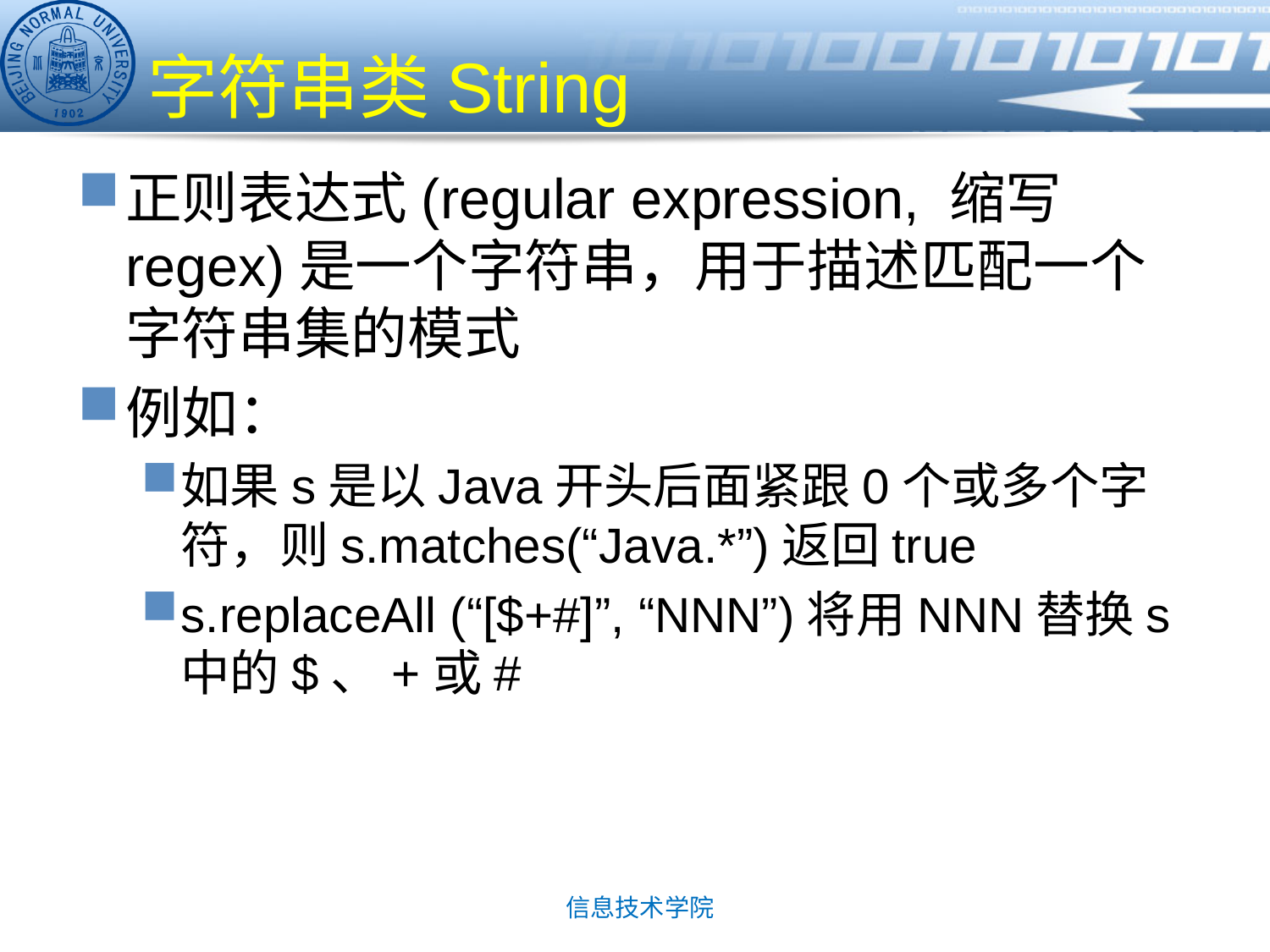

# 字符串类String
正则表达式(regular expression, 缩写regex)是一个字符串，用于描述匹配一个字符串集的模式
例如：
如果s是以Java开头后面紧跟0个或多个字符，则s.matches(“Java.*”)返回true
s.replaceAll (“[$+#]”, “NNN”)将用NNN替换s中的$、+或#

15